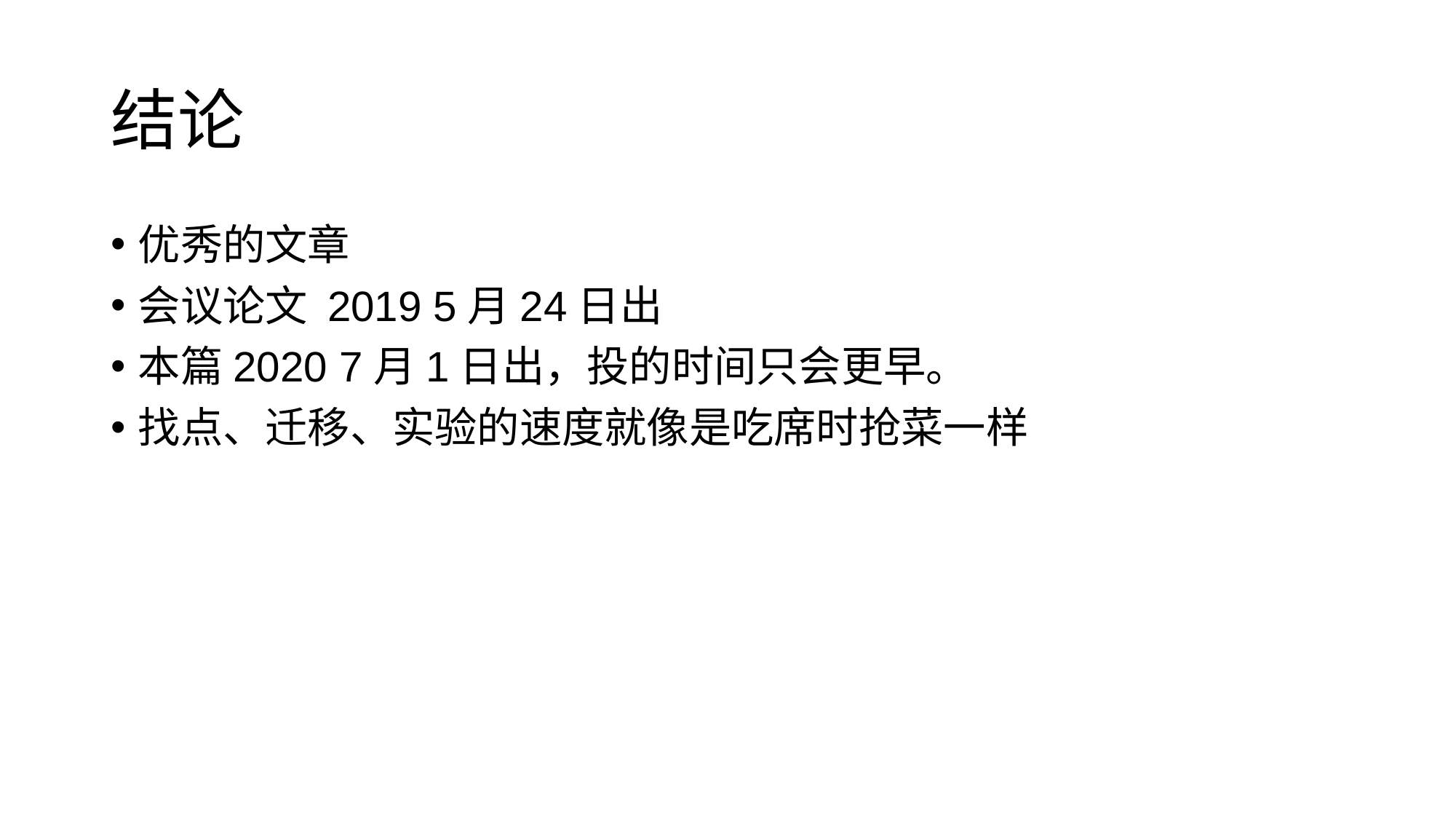

# 结论
优秀的文章
会议论文 2019 5月24日出
本篇2020 7月1日出，投的时间只会更早。
找点、迁移、实验的速度就像是吃席时抢菜一样